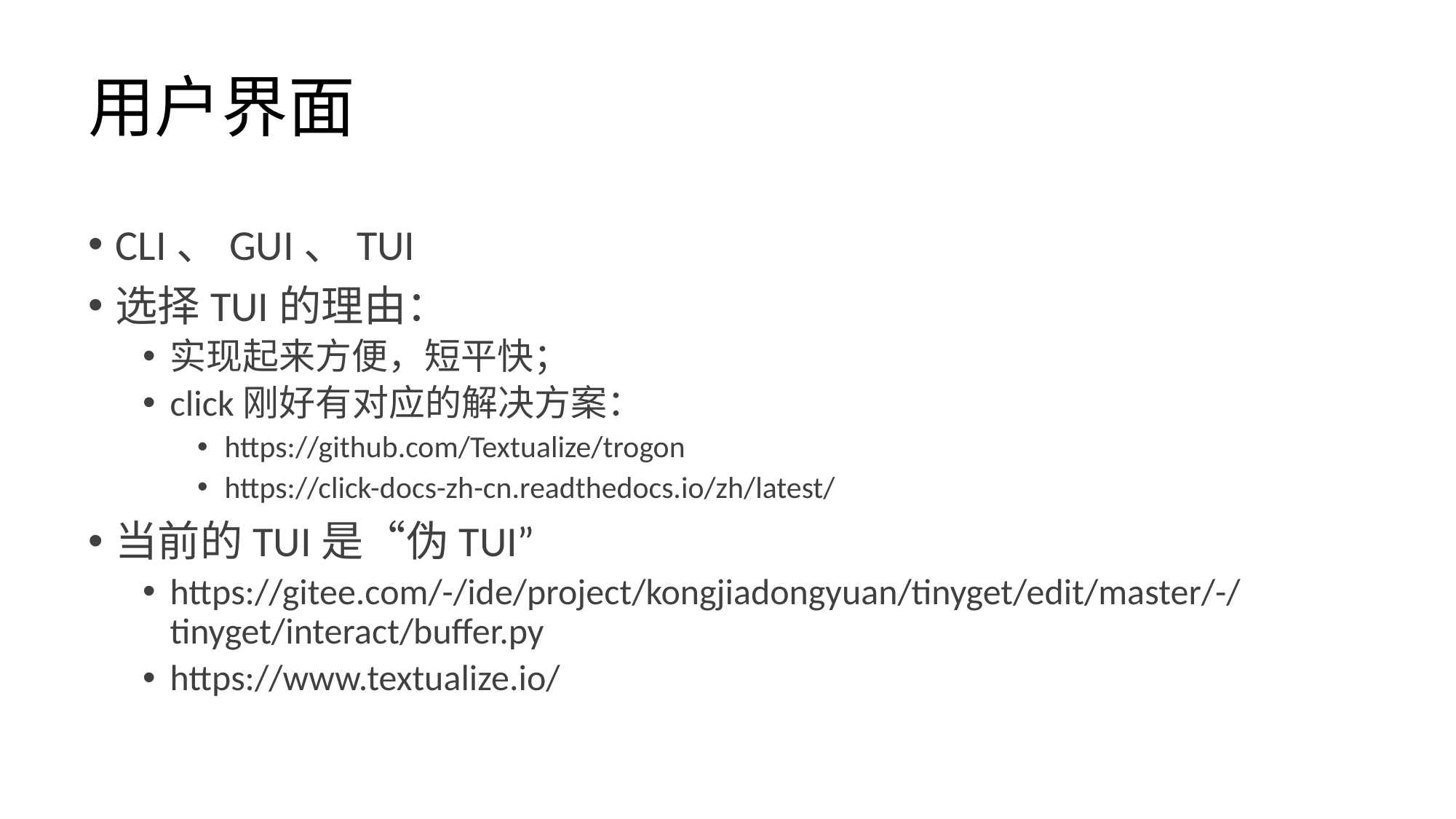

# 用户界面
CLI、GUI、TUI
选择TUI的理由：
实现起来方便，短平快；
click刚好有对应的解决方案：
https://github.com/Textualize/trogon
https://click-docs-zh-cn.readthedocs.io/zh/latest/
当前的TUI是“伪TUI”
https://gitee.com/-/ide/project/kongjiadongyuan/tinyget/edit/master/-/tinyget/interact/buffer.py
https://www.textualize.io/